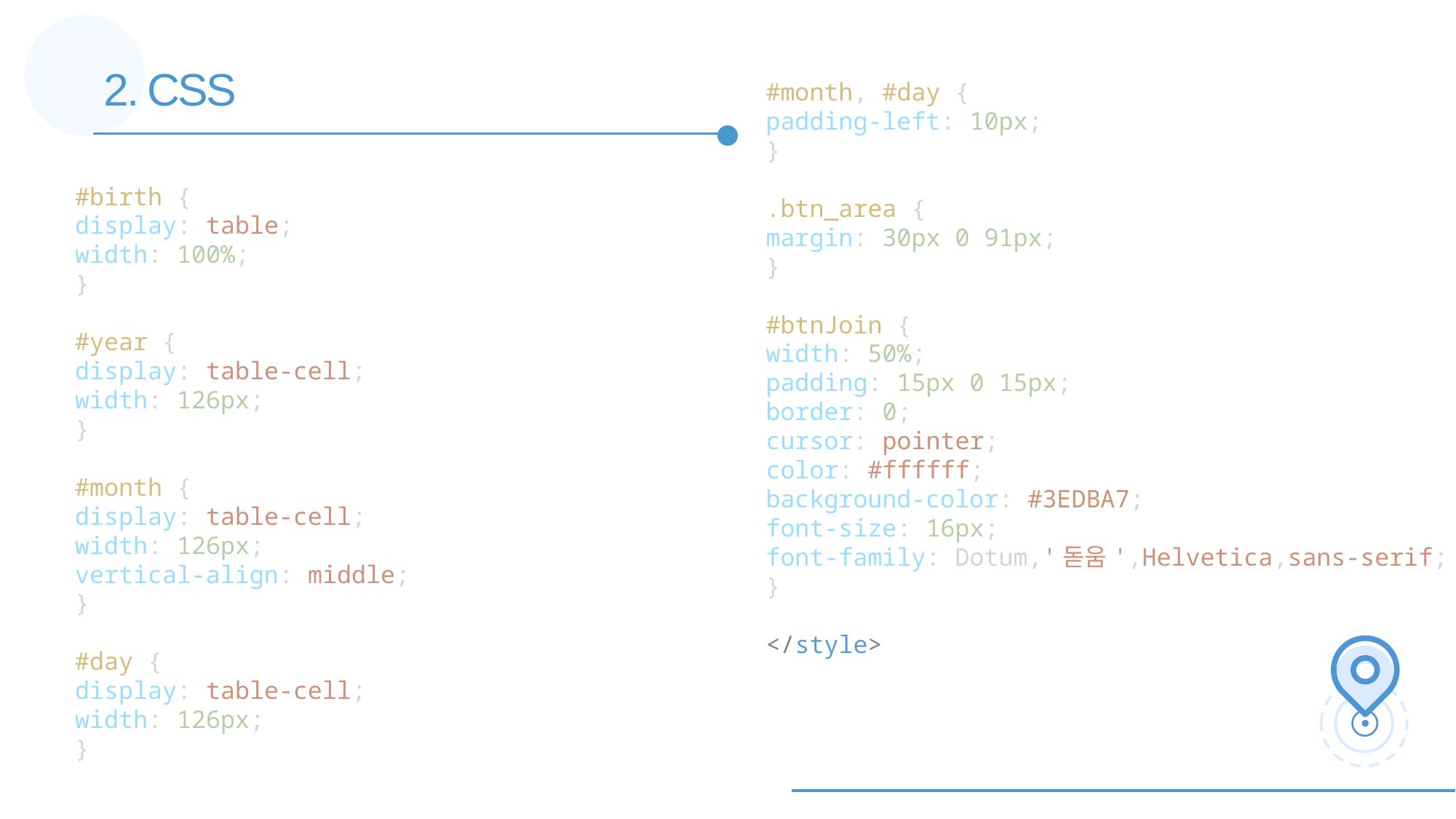

2. CSS
#month, #day {
padding-left: 10px;
}
.btn_area {
margin: 30px 0 91px;
}
#btnJoin {
width: 50%;
padding: 15px 0 15px;
border: 0;
cursor: pointer;
color: #ffffff;
background-color: #3EDBA7;
font-size: 16px;
font-family: Dotum,'돋움',Helvetica,sans-serif;
}
</style>

#birth {
display: table;
width: 100%;
}
#year {
display: table-cell;
width: 126px;
}
#month {
display: table-cell;
width: 126px;
vertical-align: middle;
}
#day {
display: table-cell;
width: 126px;
}